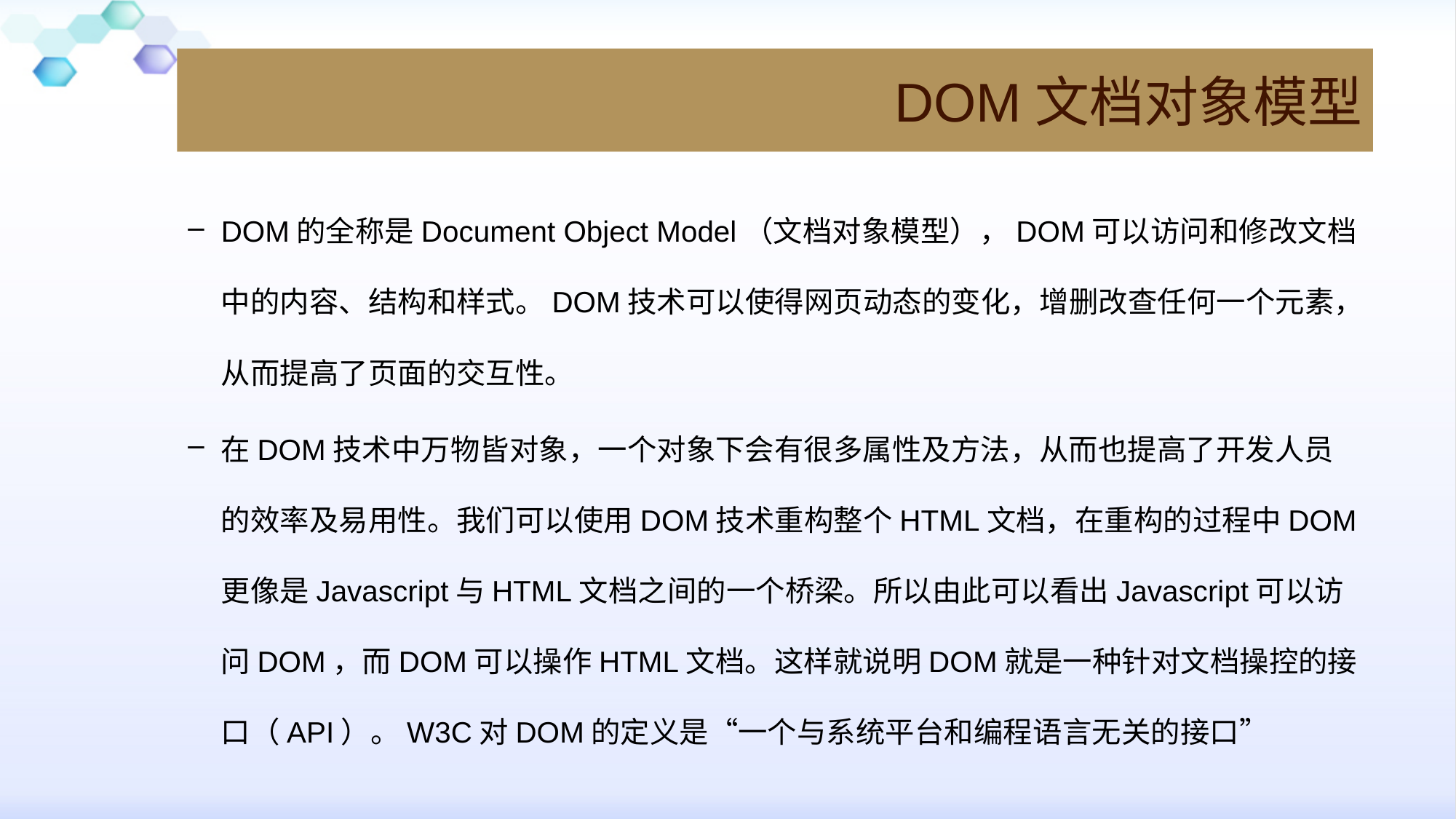

# DOM文档对象模型
DOM的全称是Document Object Model（文档对象模型），DOM可以访问和修改文档中的内容、结构和样式。DOM技术可以使得网页动态的变化，增删改查任何一个元素，从而提高了页面的交互性。
在DOM技术中万物皆对象，一个对象下会有很多属性及方法，从而也提高了开发人员的效率及易用性。我们可以使用DOM技术重构整个HTML文档，在重构的过程中DOM更像是Javascript与HTML文档之间的一个桥梁。所以由此可以看出Javascript可以访问DOM，而DOM可以操作HTML文档。这样就说明DOM就是一种针对文档操控的接口（API）。W3C对DOM的定义是“一个与系统平台和编程语言无关的接口”